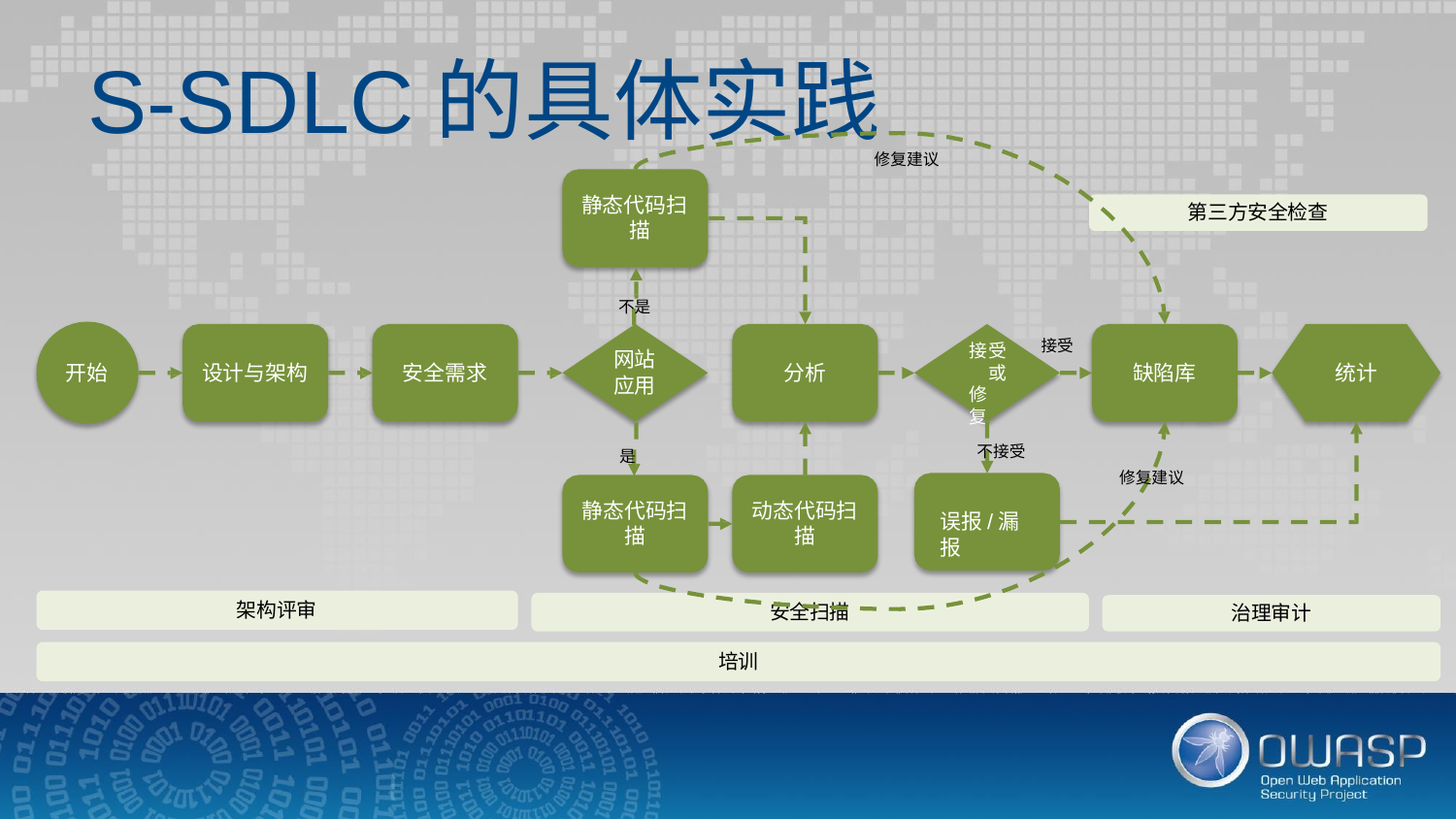

# S-SDLC的具体实践

修复建议

静态代码扫  描

第三方安全检查

不是

接受

接受  或修  复
网站
应用

开始
设计与架构
安全需求
分析
缺陷库
统计

不接受
是
修复建议

静态代码扫
描
动态代码扫
描

误报/漏报

架构评审
安全扫描
治理审计

培训